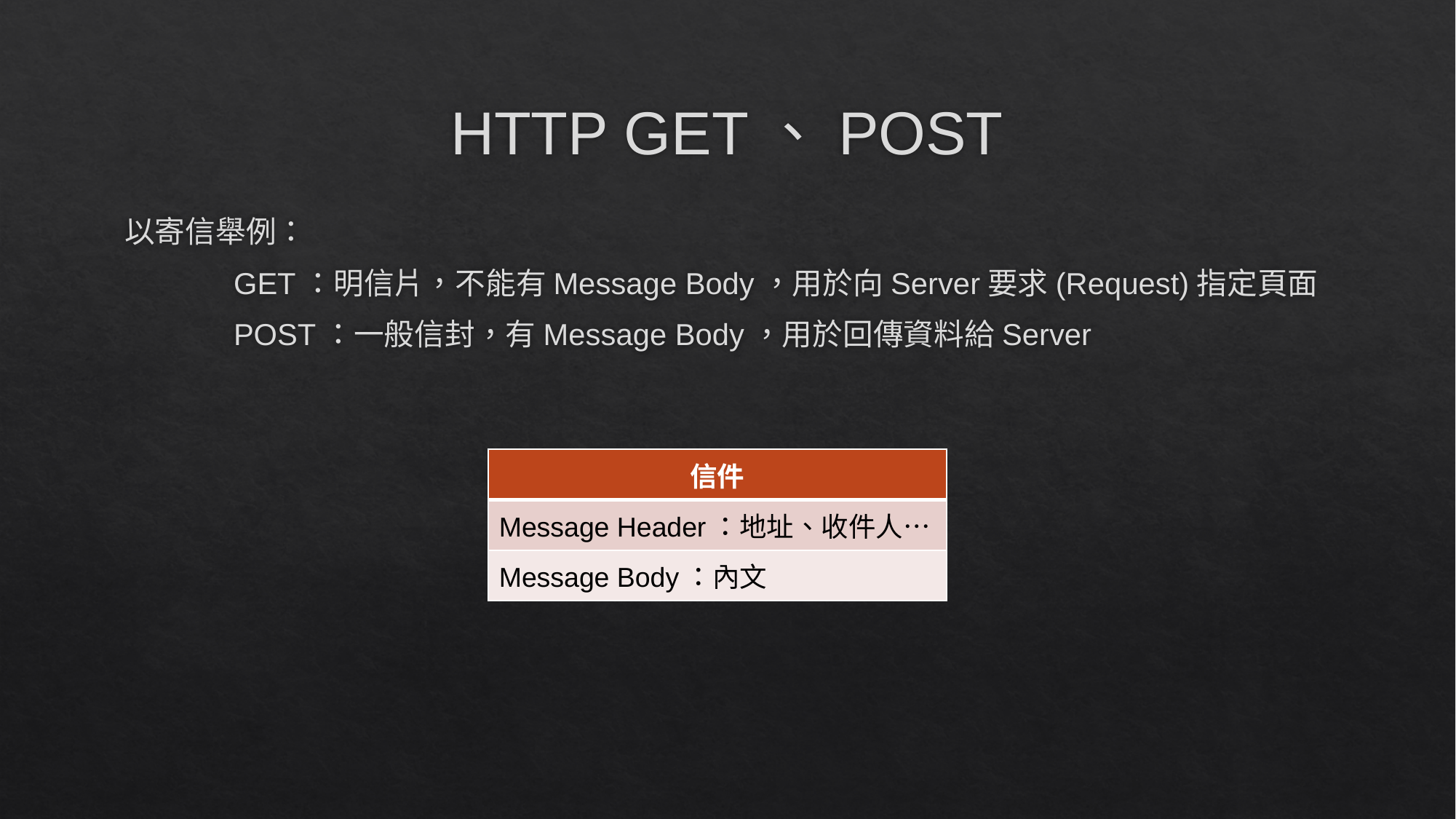

# HTTP GET、POST
以寄信舉例：
	GET：明信片，不能有Message Body，用於向Server要求(Request)指定頁面
	POST：一般信封，有Message Body，用於回傳資料給Server
| 信件 |
| --- |
| Message Header：地址、收件人… |
| Message Body：內文 |